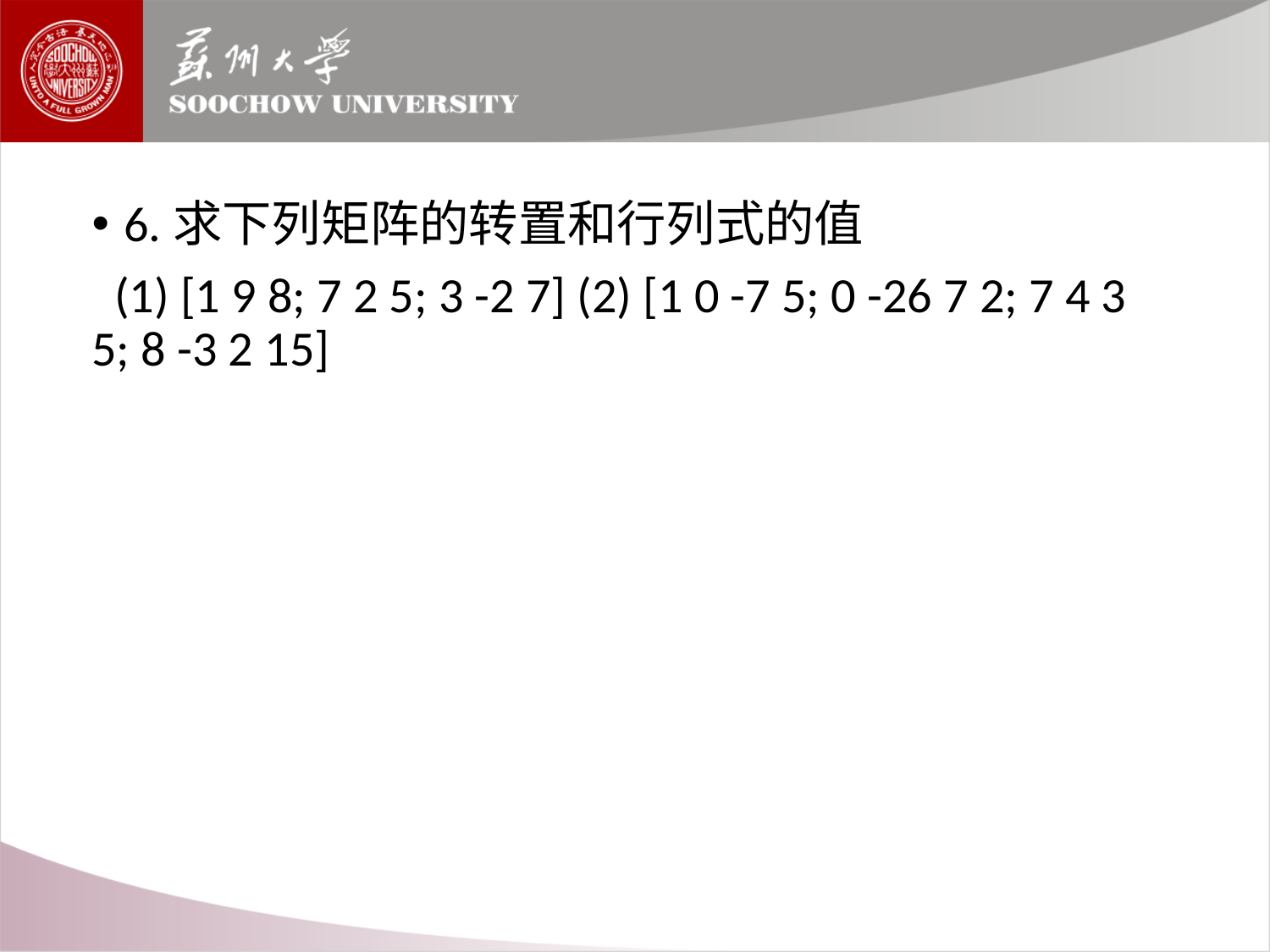

6.求下列矩阵的转置和行列式的值
  (1) [1 9 8; 7 2 5; 3 -2 7] (2) [1 0 -7 5; 0 -26 7 2; 7 4 3 5; 8 -3 2 15]